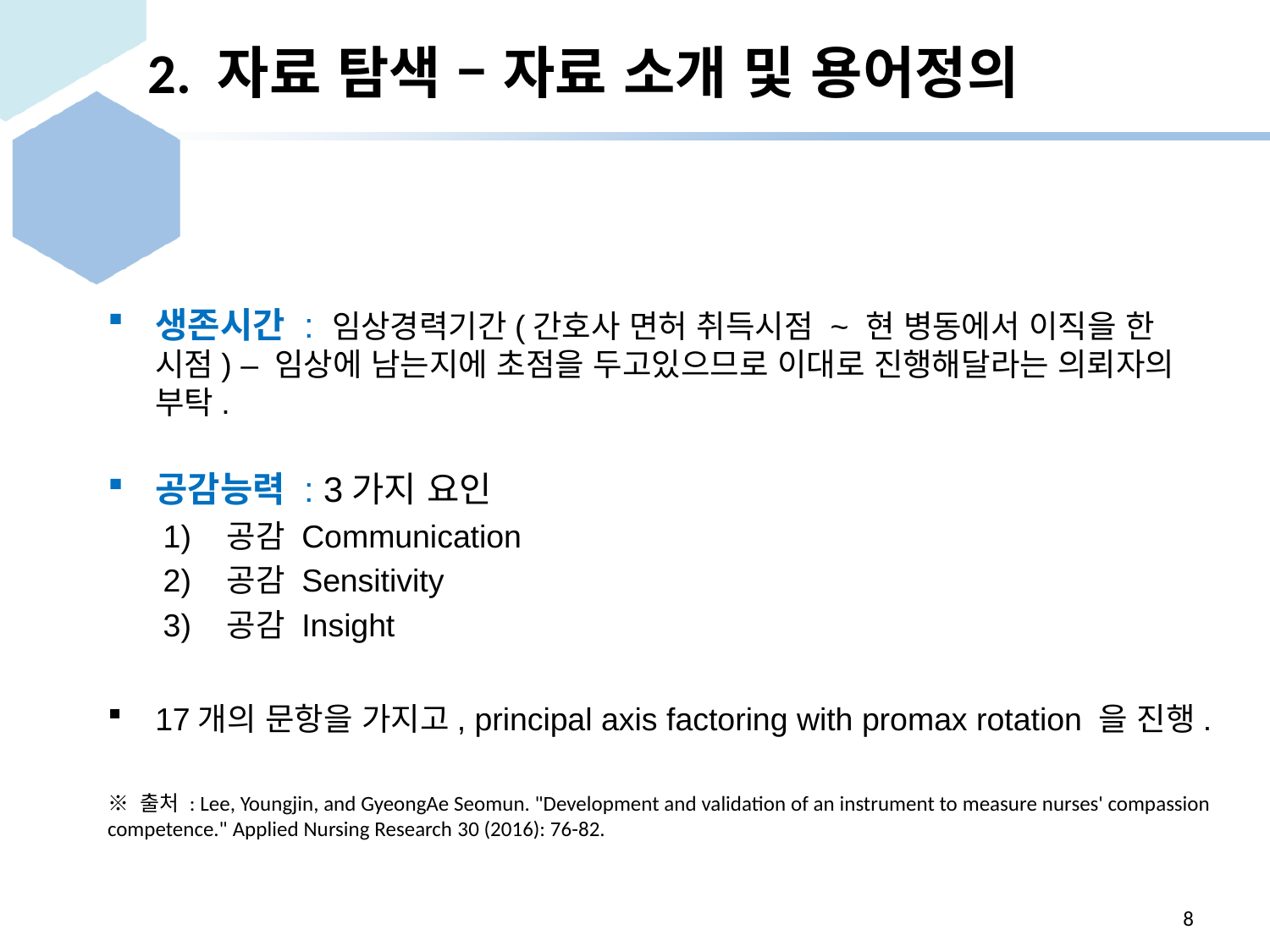

# 2. 자료 탐색 – 자료 소개 및 용어정의
생존시간 : 임상경력기간(간호사 면허 취득시점 ~ 현 병동에서 이직을 한 시점) – 임상에 남는지에 초점을 두고있으므로 이대로 진행해달라는 의뢰자의 부탁.

공감능력 : 3가지 요인
공감 Communication
공감 Sensitivity
공감 Insight

17개의 문항을 가지고, principal axis factoring with promax rotation 을 진행.

※ 출처 : Lee, Youngjin, and GyeongAe Seomun. "Development and validation of an instrument to measure nurses' compassion competence." Applied Nursing Research 30 (2016): 76-82.

8